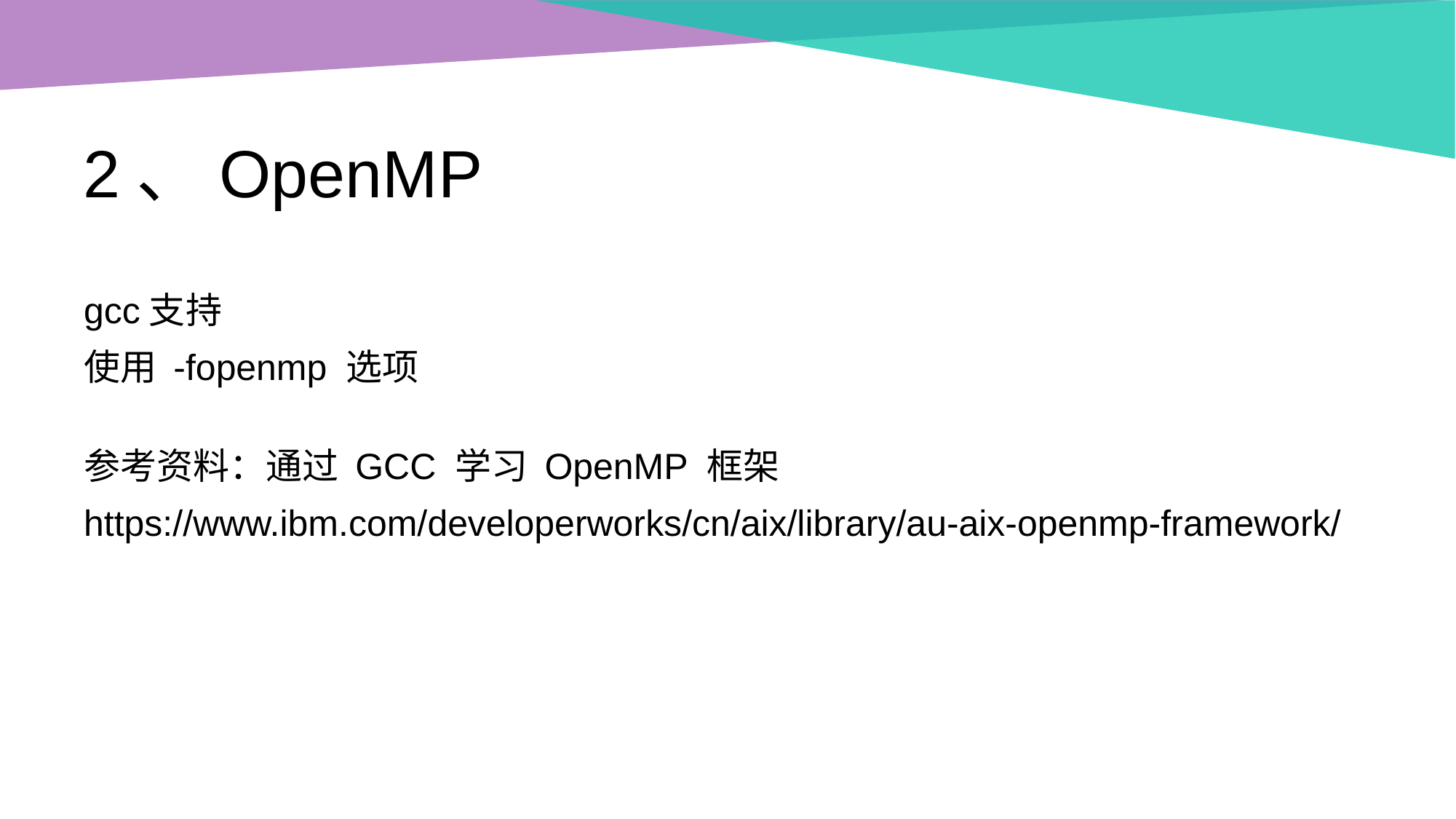

2、OpenMP

gcc支持
使用 -fopenmp 选项

参考资料：通过 GCC 学习 OpenMP 框架
https://www.ibm.com/developerworks/cn/aix/library/au-aix-openmp-framework/